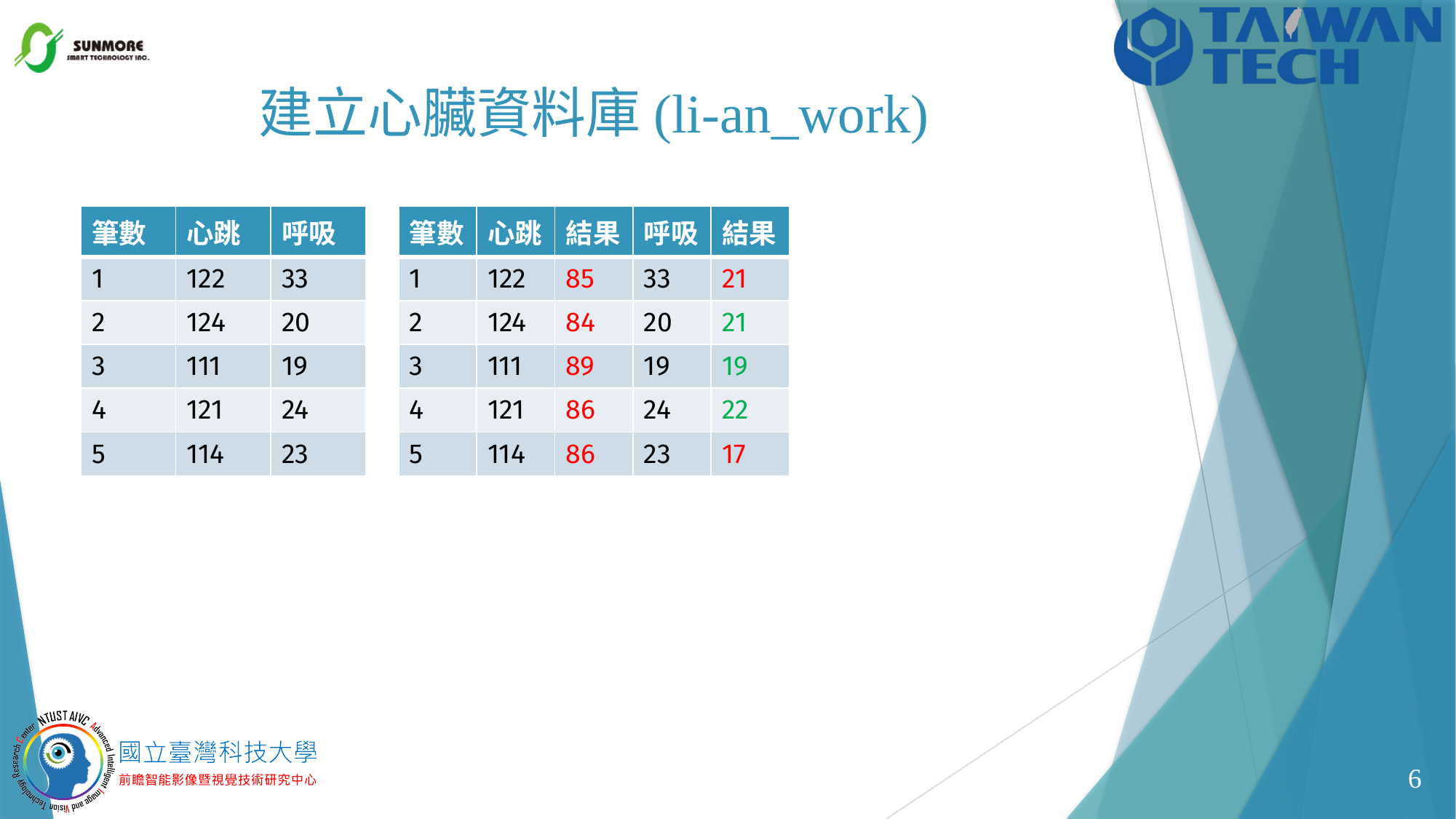

# 建立心臟資料庫(li-an_work)
| 筆數 | 心跳 | 呼吸 |
| --- | --- | --- |
| 1 | 122 | 33 |
| 2 | 124 | 20 |
| 3 | 111 | 19 |
| 4 | 121 | 24 |
| 5 | 114 | 23 |
| 筆數 | 心跳 | 結果 | 呼吸 | 結果 |
| --- | --- | --- | --- | --- |
| 1 | 122 | 85 | 33 | 21 |
| 2 | 124 | 84 | 20 | 21 |
| 3 | 111 | 89 | 19 | 19 |
| 4 | 121 | 86 | 24 | 22 |
| 5 | 114 | 86 | 23 | 17 |
6